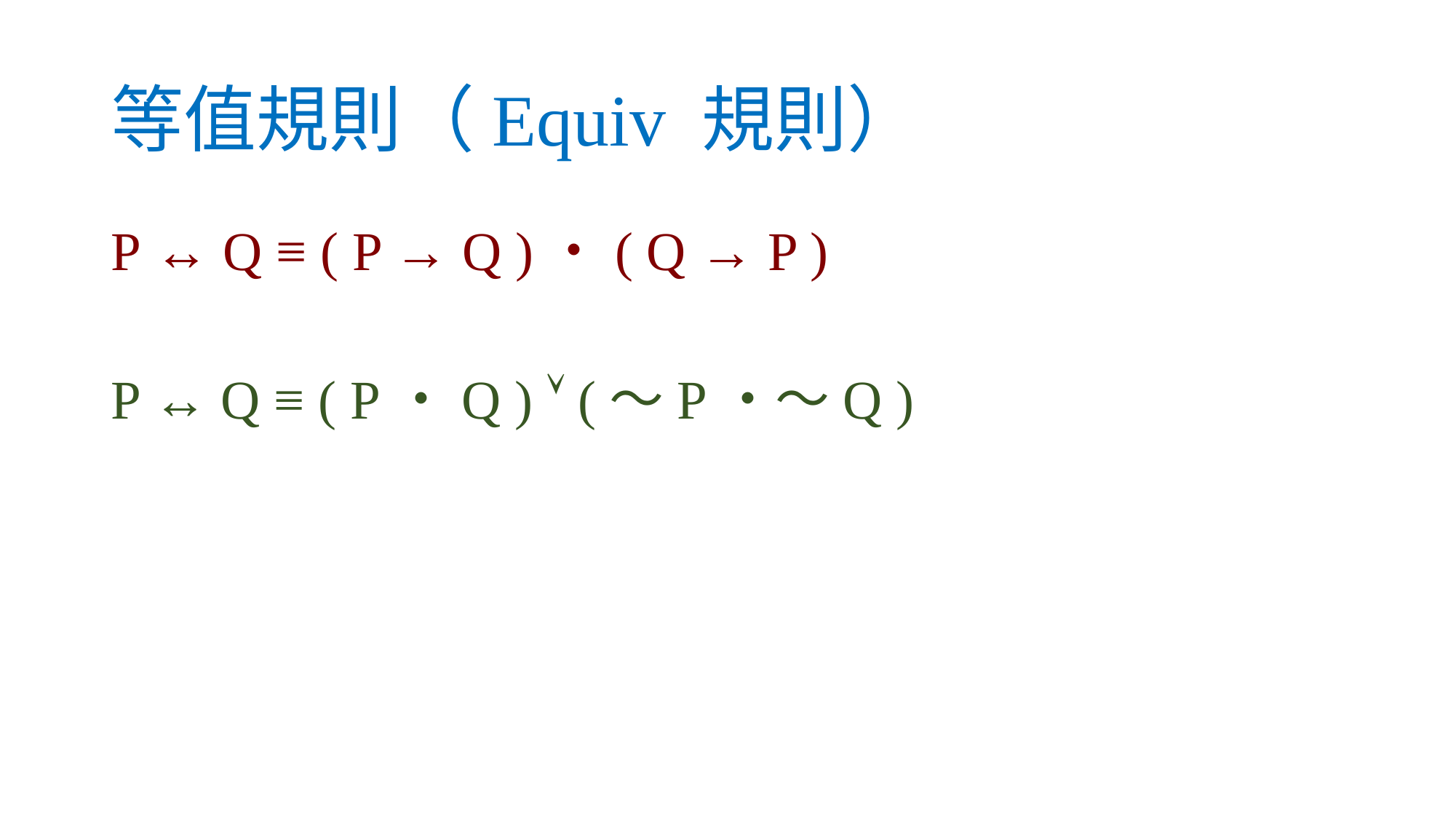

# 等值規則（Equiv 規則）
P ↔︎ Q ≡ ( P → Q )・( Q → P )

P ↔︎ Q ≡ ( P・Q ) ∨ (～P・～Q )